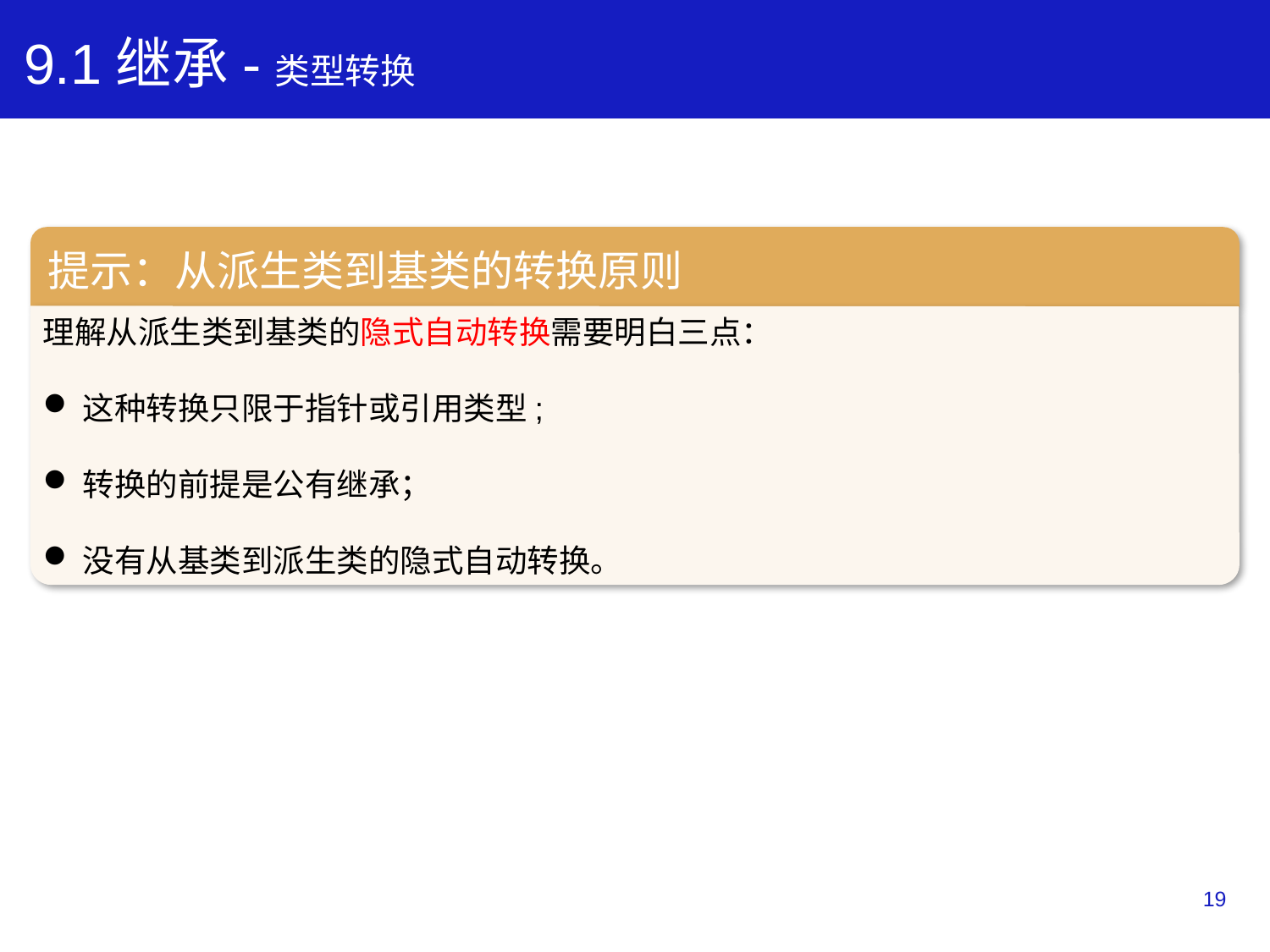

9.1继承-类型转换
提示：从派生类到基类的转换原则
理解从派生类到基类的隐式自动转换需要明白三点：

这种转换只限于指针或引用类型;

转换的前提是公有继承；

没有从基类到派生类的隐式自动转换。
学习目标
19